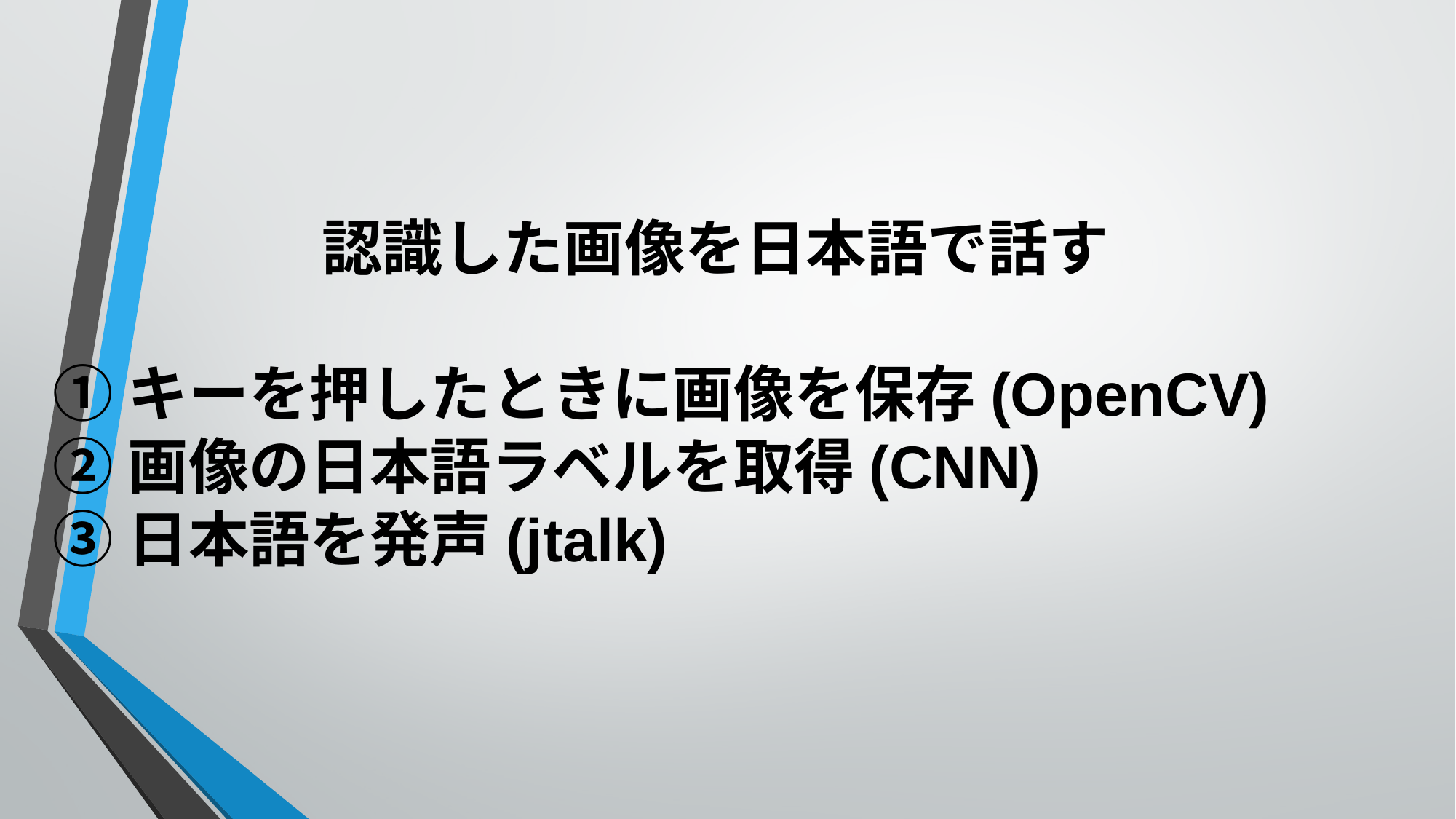

認識した画像を日本語で話す

①キーを押したときに画像を保存(OpenCV)
②画像の日本語ラベルを取得(CNN)
③日本語を発声(jtalk)